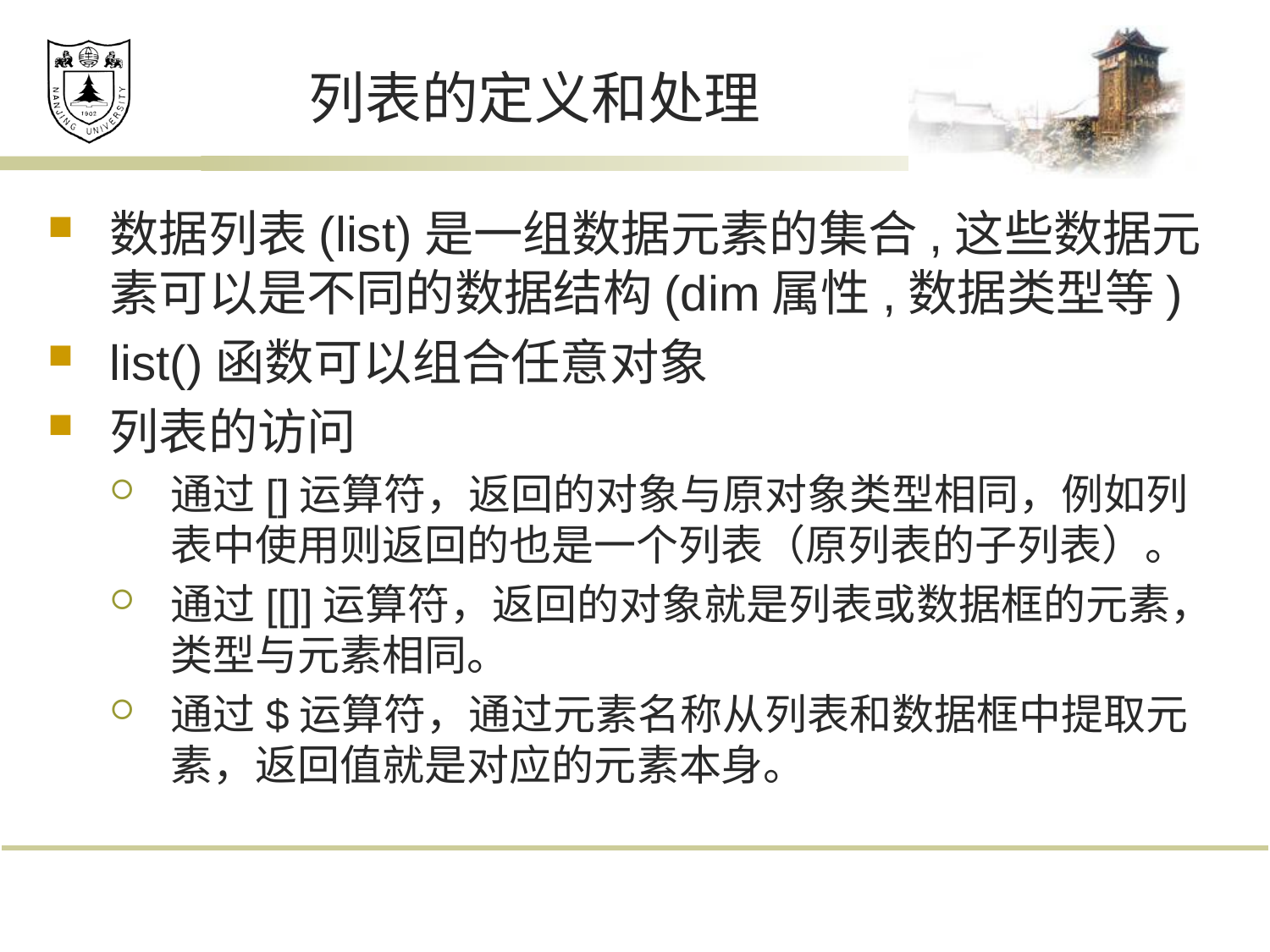

# 列表的定义和处理
数据列表(list)是一组数据元素的集合,这些数据元素可以是不同的数据结构(dim属性,数据类型等)
list()函数可以组合任意对象
列表的访问
通过[]运算符，返回的对象与原对象类型相同，例如列表中使用则返回的也是一个列表（原列表的子列表）。
通过[[]]运算符，返回的对象就是列表或数据框的元素，类型与元素相同。
通过$运算符，通过元素名称从列表和数据框中提取元素，返回值就是对应的元素本身。